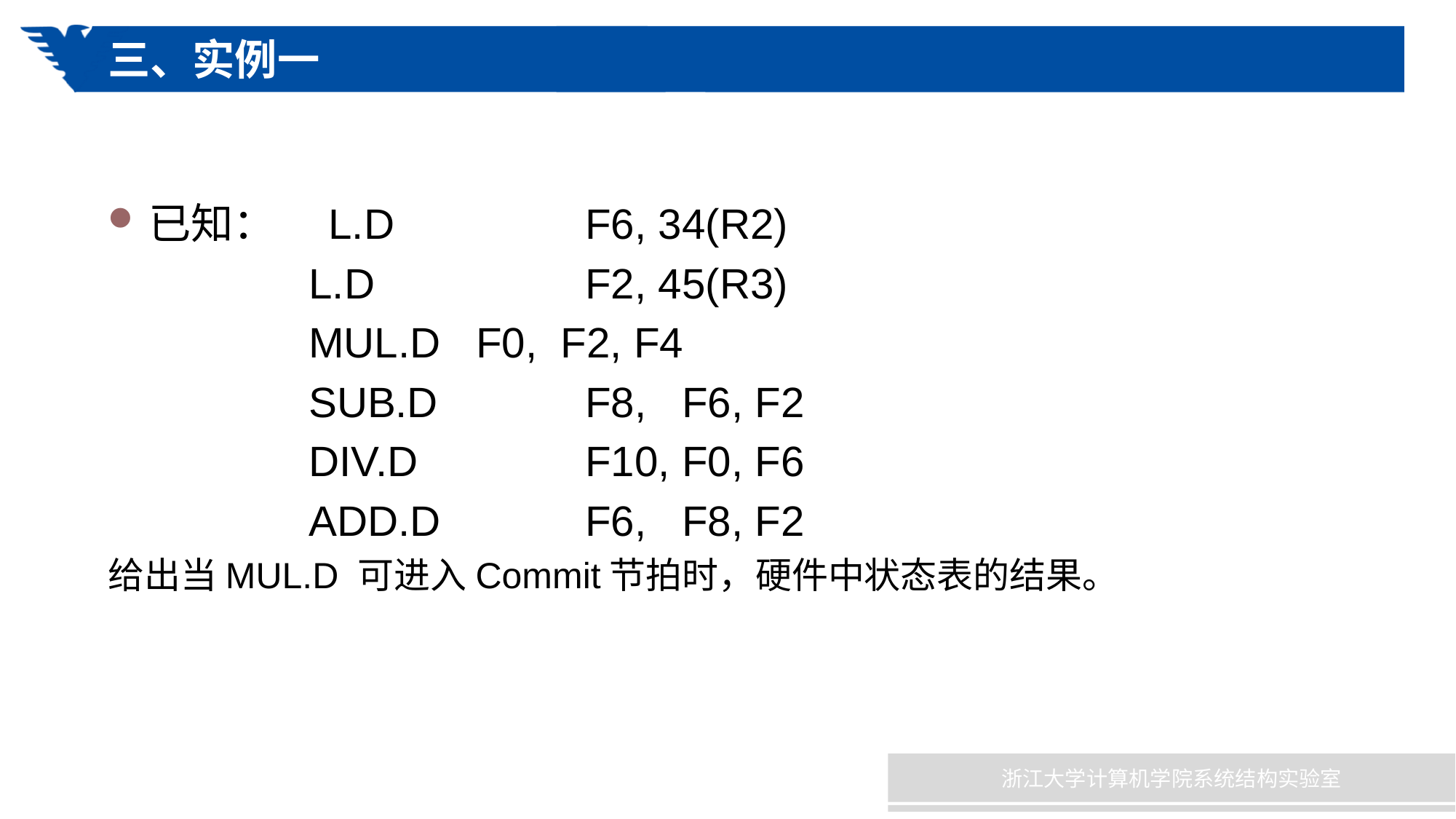

# 三、实例一
已知：　L.D         	F6, 34(R2)
                 L.D         	F2, 45(R3)
                 MUL.D 	F0,  F2, F4
                 SUB.D    	F8,   F6, F2
                 DIV.D     	F10, F0, F6
                 ADD.D    	F6,   F8, F2
给出当MUL.D 可进入Commit节拍时，硬件中状态表的结果。